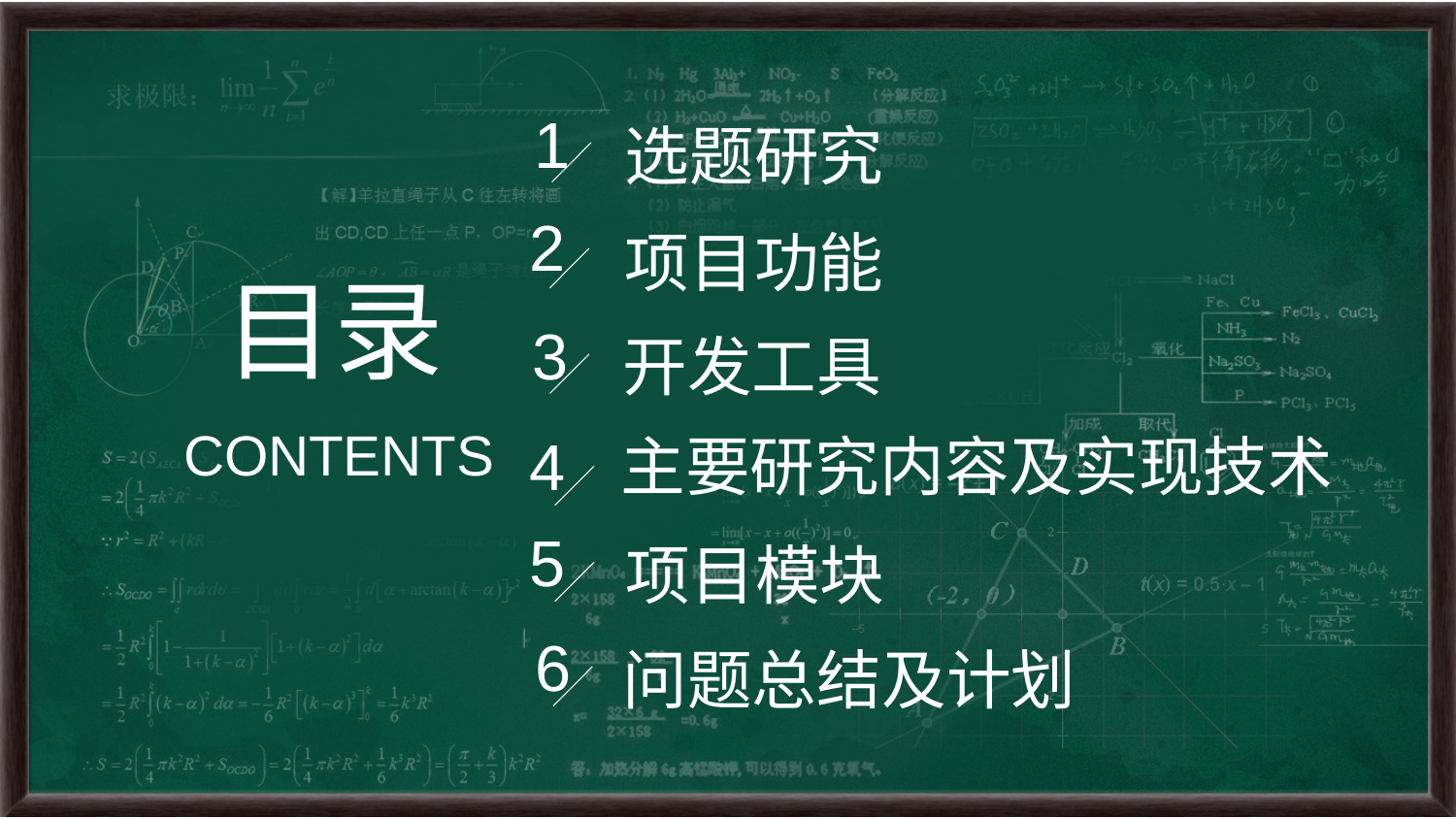

1
选题研究
2
项目功能
目录
3
开发工具
CONTENTS
主要研究内容及实现技术
4
5
项目模块
6
问题总结及计划